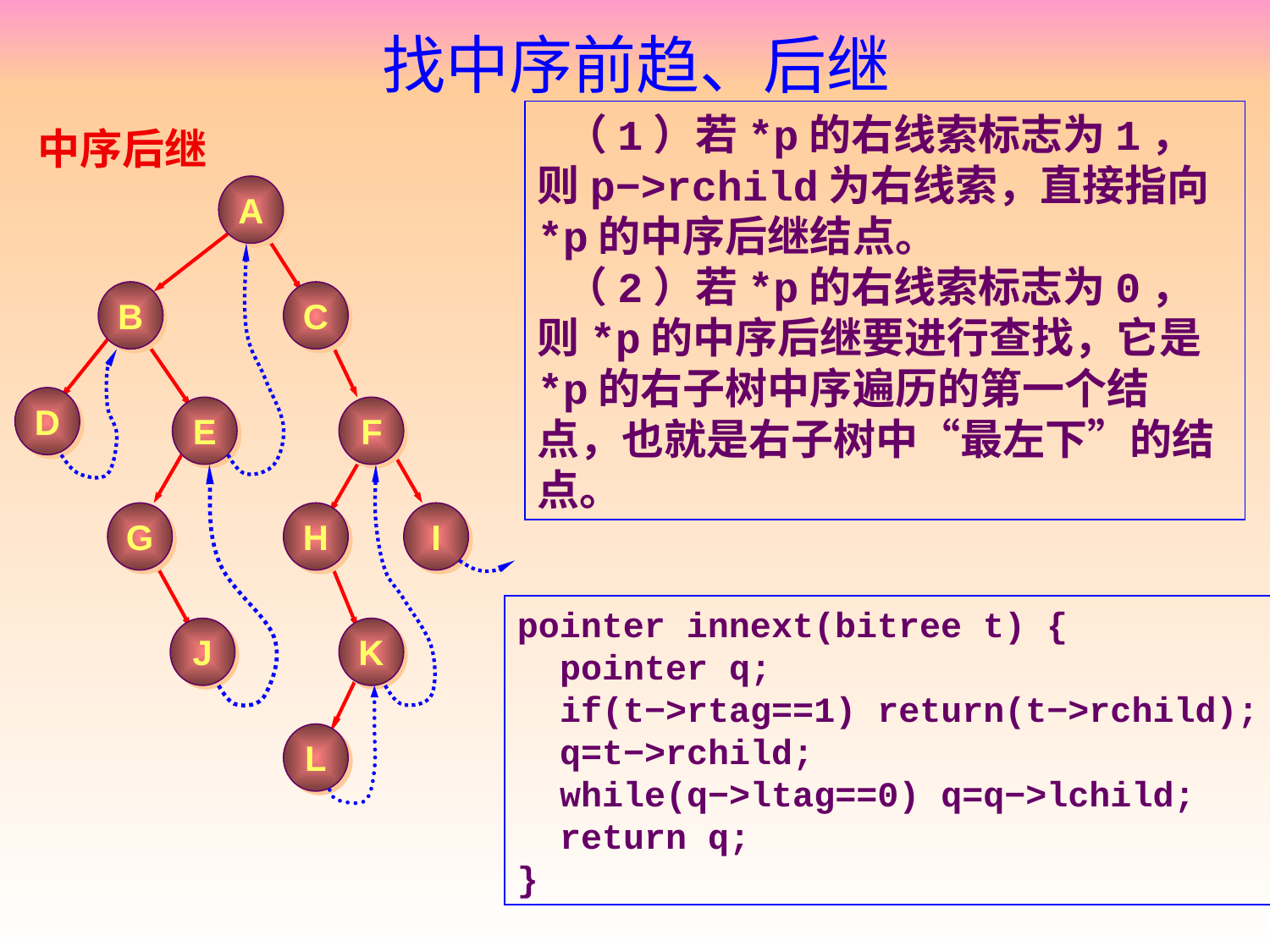

# 找中序前趋、后继
中序后继
（1）若*p的右线索标志为1，则p−>rchild为右线索，直接指向*p的中序后继结点。
（2）若*p的右线索标志为0，则*p的中序后继要进行查找，它是*p的右子树中序遍历的第一个结点，也就是右子树中“最左下”的结点。
A

B
C

D
E
F

G
H
I

J
K

L
pointer innext(bitree t) {
  pointer q;
  if(t−>rtag==1) return(t−>rchild);
  q=t−>rchild;
  while(q−>ltag==0) q=q−>lchild;
  return q;
}